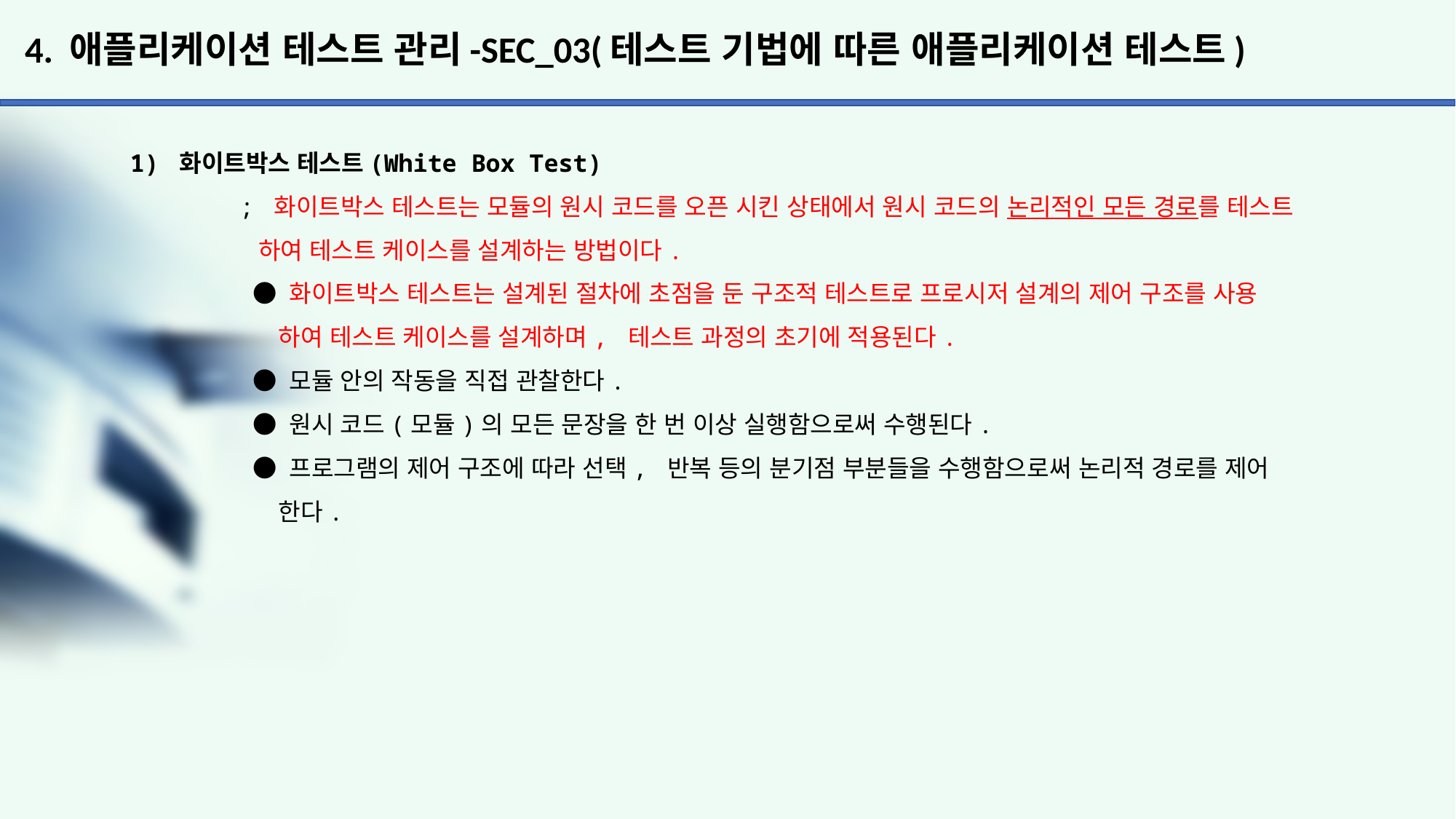

# 4. 애플리케이션 테스트 관리-SEC_03(테스트 기법에 따른 애플리케이션 테스트)
1) 화이트박스 테스트(White Box Test)
	; 화이트박스 테스트는 모듈의 원시 코드를 오픈 시킨 상태에서 원시 코드의 논리적인 모든 경로를 테스트
	  하여 테스트 케이스를 설계하는 방법이다.
	  ● 화이트박스 테스트는 설계된 절차에 초점을 둔 구조적 테스트로 프로시저 설계의 제어 구조를 사용
	     하여 테스트 케이스를 설계하며, 테스트 과정의 초기에 적용된다.
	  ● 모듈 안의 작동을 직접 관찰한다.
	  ● 원시 코드(모듈)의 모든 문장을 한 번 이상 실행함으로써 수행된다.
	  ● 프로그램의 제어 구조에 따라 선택, 반복 등의 분기점 부분들을 수행함으로써 논리적 경로를 제어
	     한다.